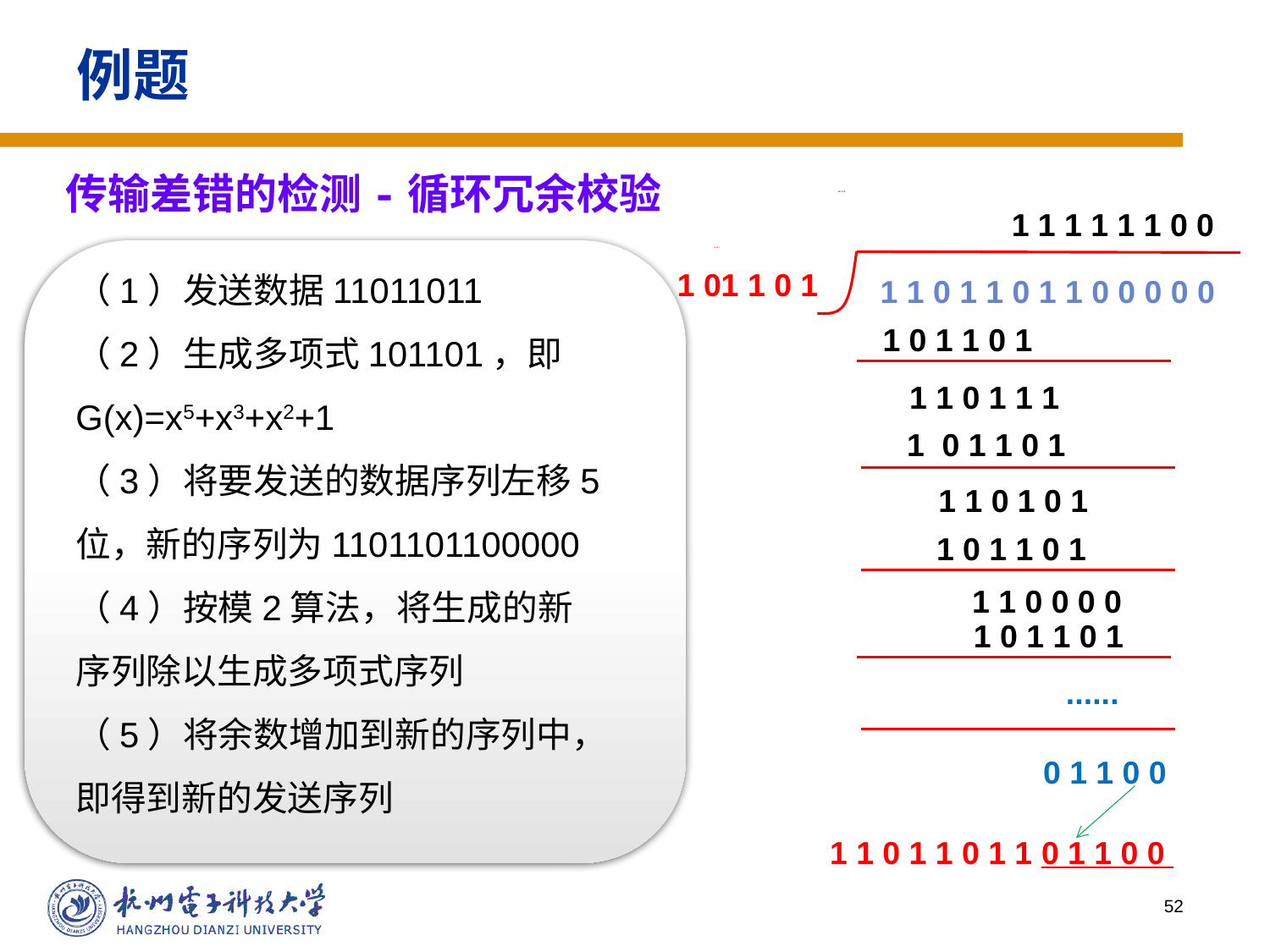

# 例题
传输差错的检测-循环冗余校验
               1 0 1 1 1 0
               1 1 1 1 1 1 0 0

1 01 1 0 1
1 1 0 1 1 0 1 1 0 0 0 0 0
1 0 1 1 0 1
    1 1 0 1 1 1
   1  0 1 1 0 1
        1 1 0 1 0 1
            1 0 1 1 0 1
          1 1 0 0 0 0
          1 0 1 1 0 1
                  0 1 1 0 0
1 1 0 1 1 0 1 1 0 1 1 0 0

（1）发送数据11011011
（2）生成多项式101101，即G(x)=x5+x3+x2+1
（3）将要发送的数据序列左移5位，新的序列为1101101100000
（4）按模2算法，将生成的新序列除以生成多项式序列
（5）将余数增加到新的序列中，即得到新的发送序列
1 1 0 0 1
                  ......
52